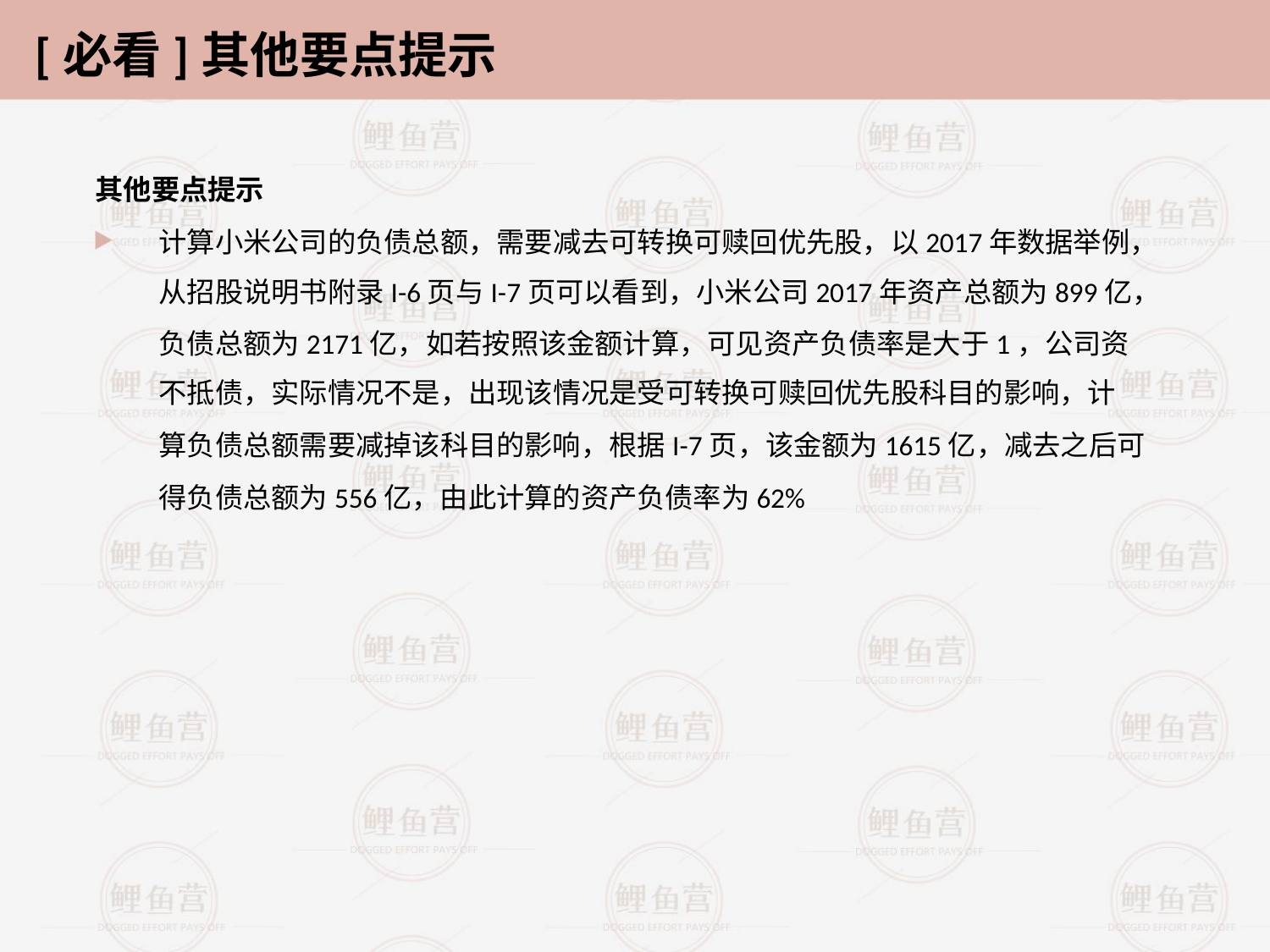

[必看]其他要点提示
其他要点提示
计算小米公司的负债总额，需要减去可转换可赎回优先股，以2017年数据举例，
从招股说明书附录I-6页与I-7页可以看到，小米公司2017年资产总额为899亿，
负债总额为2171亿，如若按照该金额计算，可见资产负债率是大于1，公司资
不抵债，实际情况不是，出现该情况是受可转换可赎回优先股科目的影响，计
算负债总额需要减掉该科目的影响，根据I-7页，该金额为1615亿，减去之后可
得负债总额为556亿，由此计算的资产负债率为62%